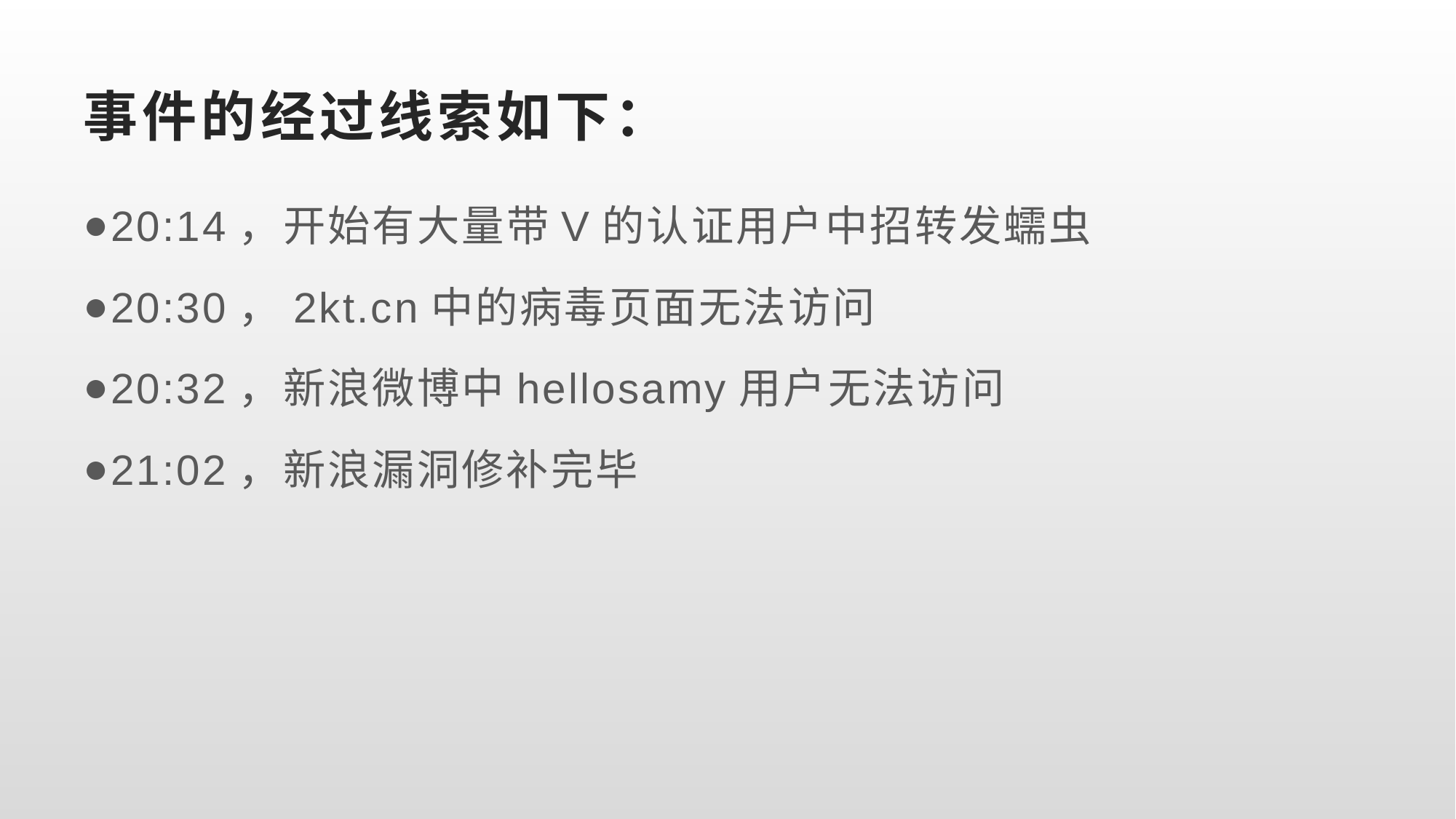

# 事件的经过线索如下：
20:14，开始有大量带V的认证用户中招转发蠕虫
20:30，2kt.cn中的病毒页面无法访问
20:32，新浪微博中hellosamy用户无法访问
21:02，新浪漏洞修补完毕